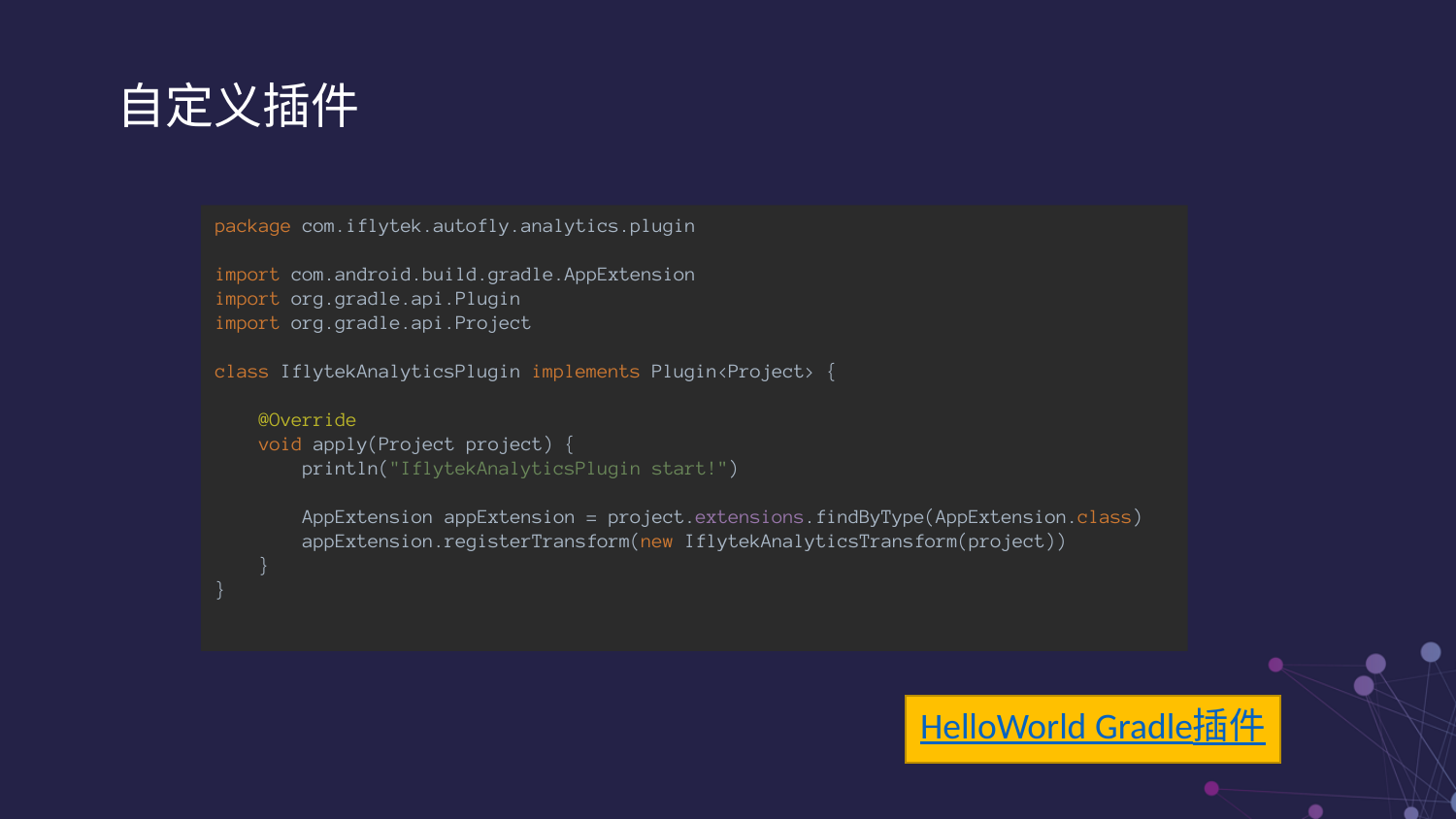

自定义插件
package com.iflytek.autofly.analytics.plugin
import com.android.build.gradle.AppExtension
import org.gradle.api.Plugin
import org.gradle.api.Project
class IflytekAnalyticsPlugin implements Plugin<Project> {
    @Override
    void apply(Project project) {
        println("IflytekAnalyticsPlugin start!")
        AppExtension appExtension = project.extensions.findByType(AppExtension.class)
        appExtension.registerTransform(new IflytekAnalyticsTransform(project))
    }
}
HelloWorld Gradle插件